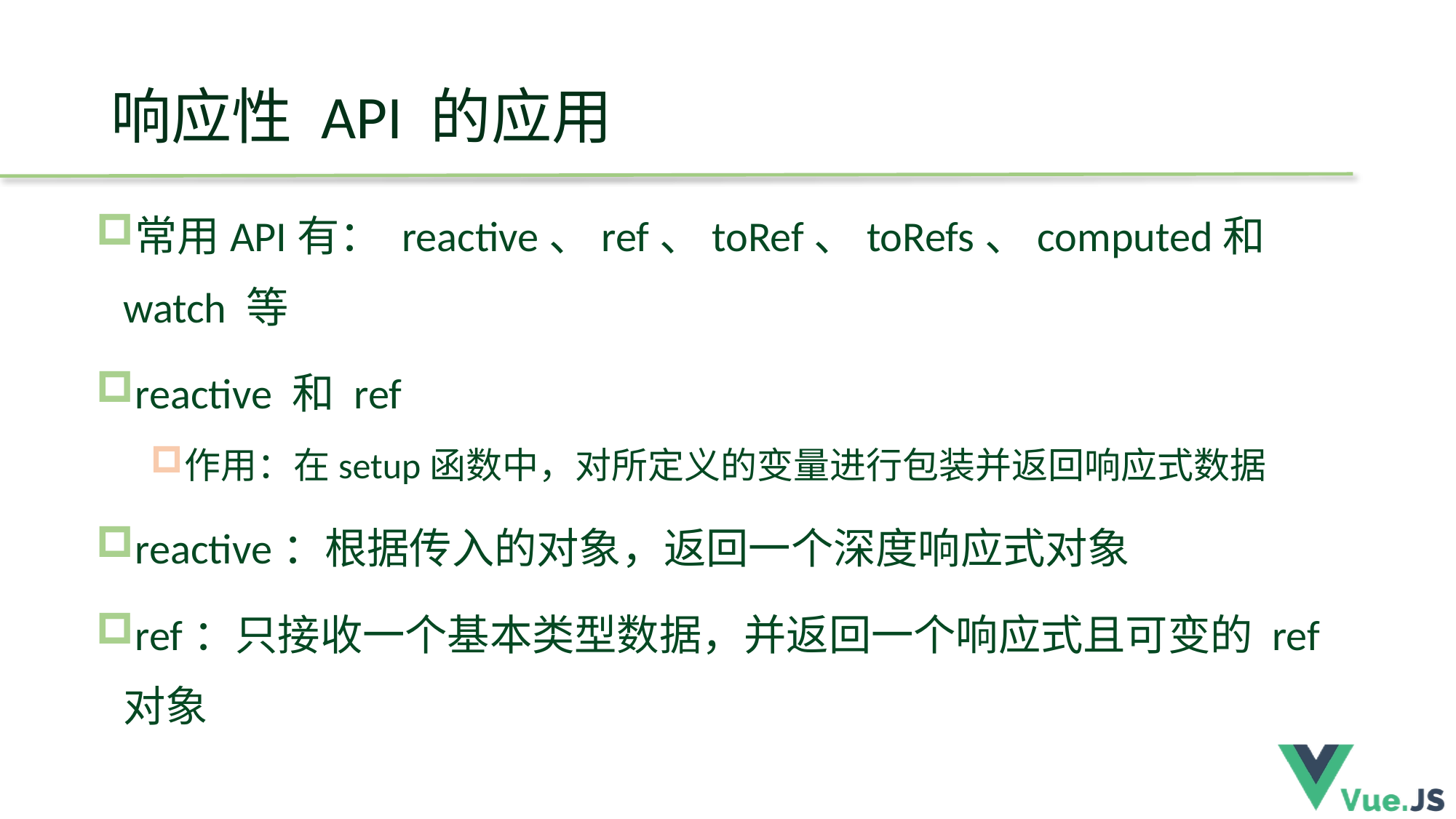

# 响应性 API 的应用
常用API有： reactive、ref、toRef、toRefs、computed和 watch 等
reactive 和 ref
作用：在setup函数中，对所定义的变量进行包装并返回响应式数据
reactive：根据传入的对象，返回一个深度响应式对象
ref：只接收一个基本类型数据，并返回一个响应式且可变的 ref 对象